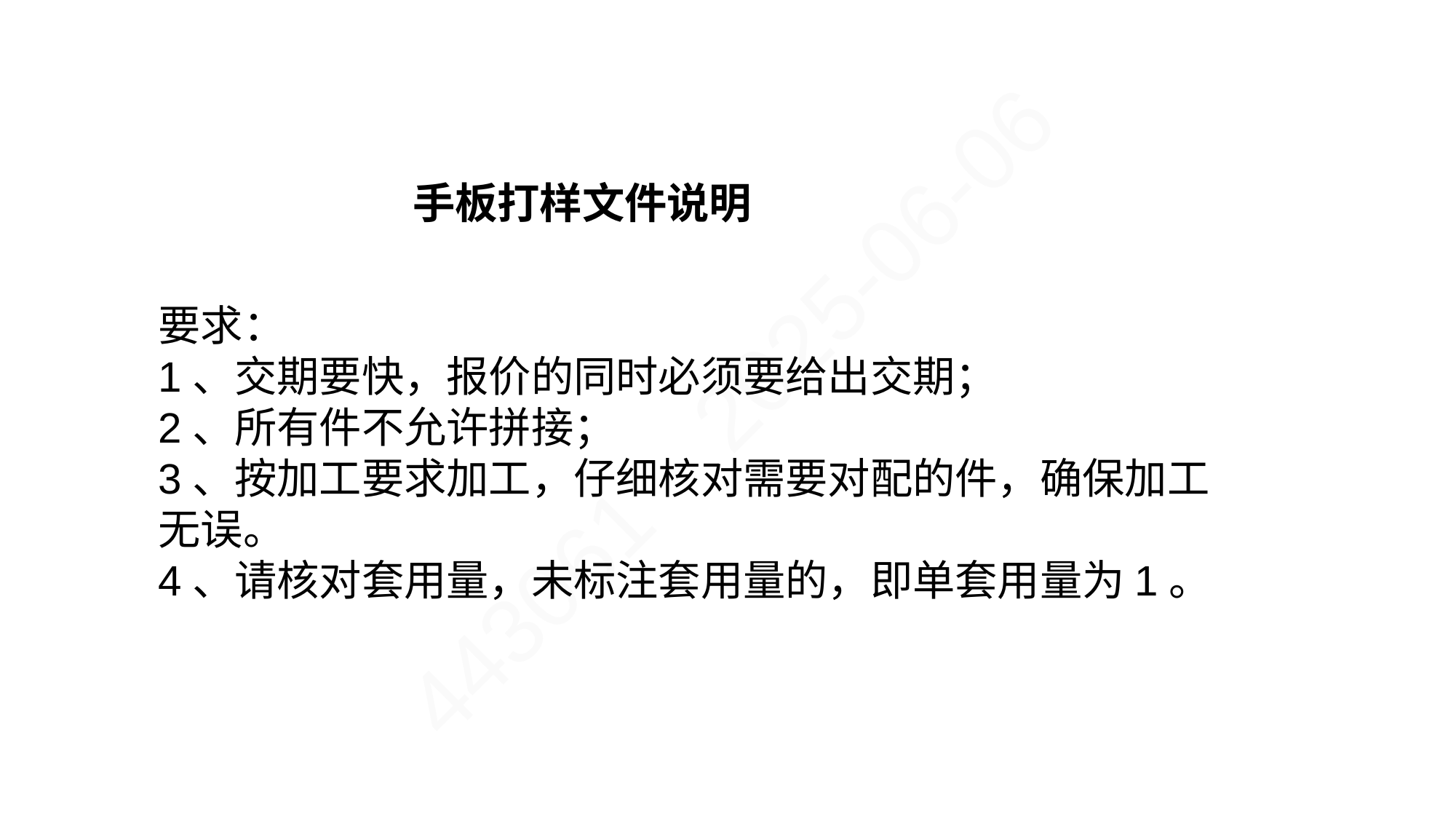

手板打样文件说明
要求：
1、交期要快，报价的同时必须要给出交期；
2、所有件不允许拼接；
3、按加工要求加工，仔细核对需要对配的件，确保加工无误。
4、请核对套用量，未标注套用量的，即单套用量为1。